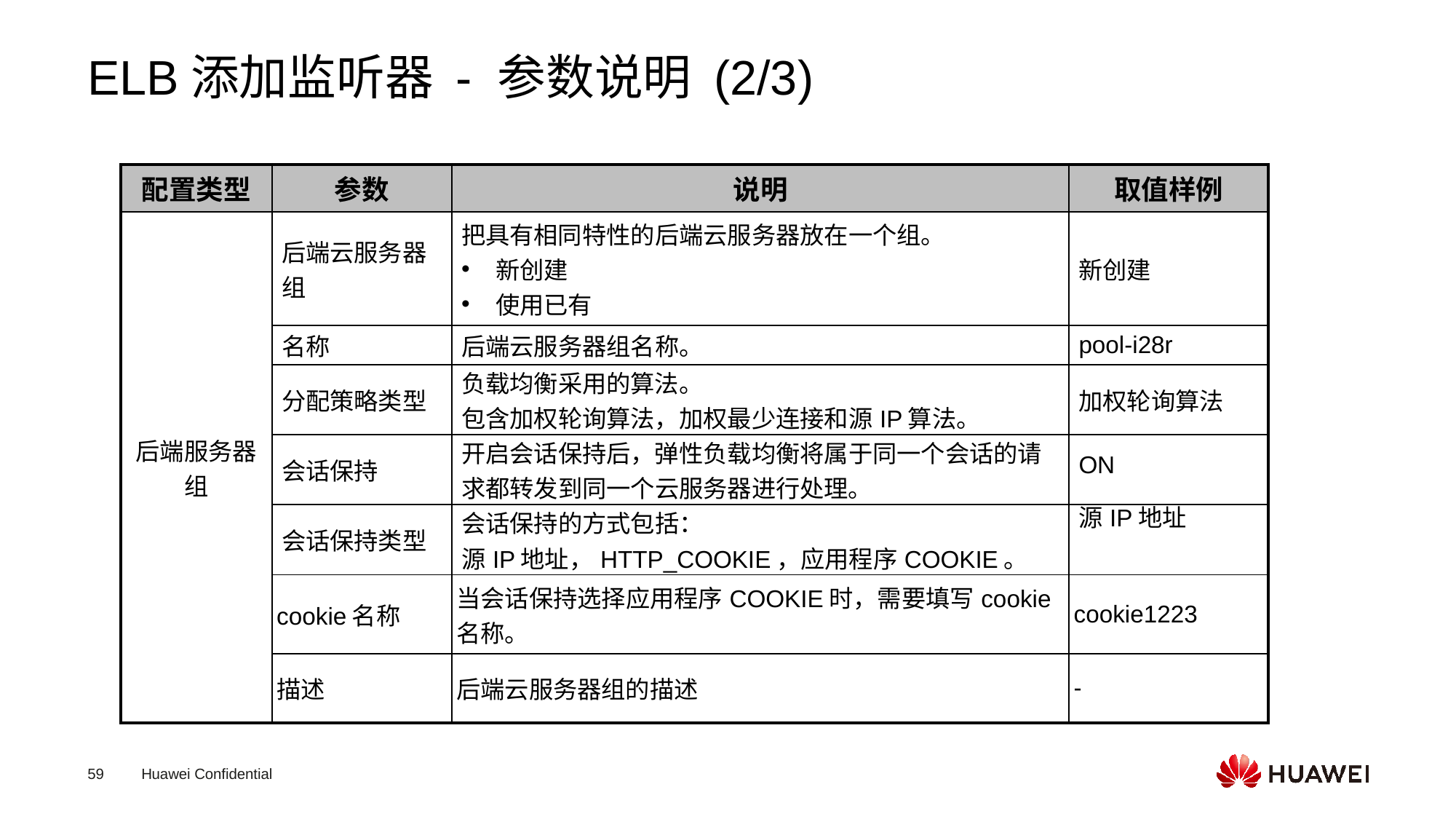

# ELB添加监听器 - 参数说明 (2/3)
| 配置类型 | 参数 | 说明 | 取值样例 |
| --- | --- | --- | --- |
| 后端服务器组 | 后端云服务器组 | 把具有相同特性的后端云服务器放在一个组。 新创建 使用已有 | 新创建 |
|  | 名称 | 后端云服务器组名称。 | pool-i28r |
|  | 分配策略类型 | 负载均衡采用的算法。 包含加权轮询算法，加权最少连接和源IP算法。 | 加权轮询算法 |
|  | 会话保持 | 开启会话保持后，弹性负载均衡将属于同一个会话的请求都转发到同一个云服务器进行处理。 | ON |
|  | 会话保持类型 | 会话保持的方式包括： 源IP地址，HTTP\_COOKIE，应用程序COOKIE。 | 源IP地址 |
|  | cookie名称 | 当会话保持选择应用程序COOKIE时，需要填写cookie名称。 | cookie1223 |
|  | 描述 | 后端云服务器组的描述 | - |